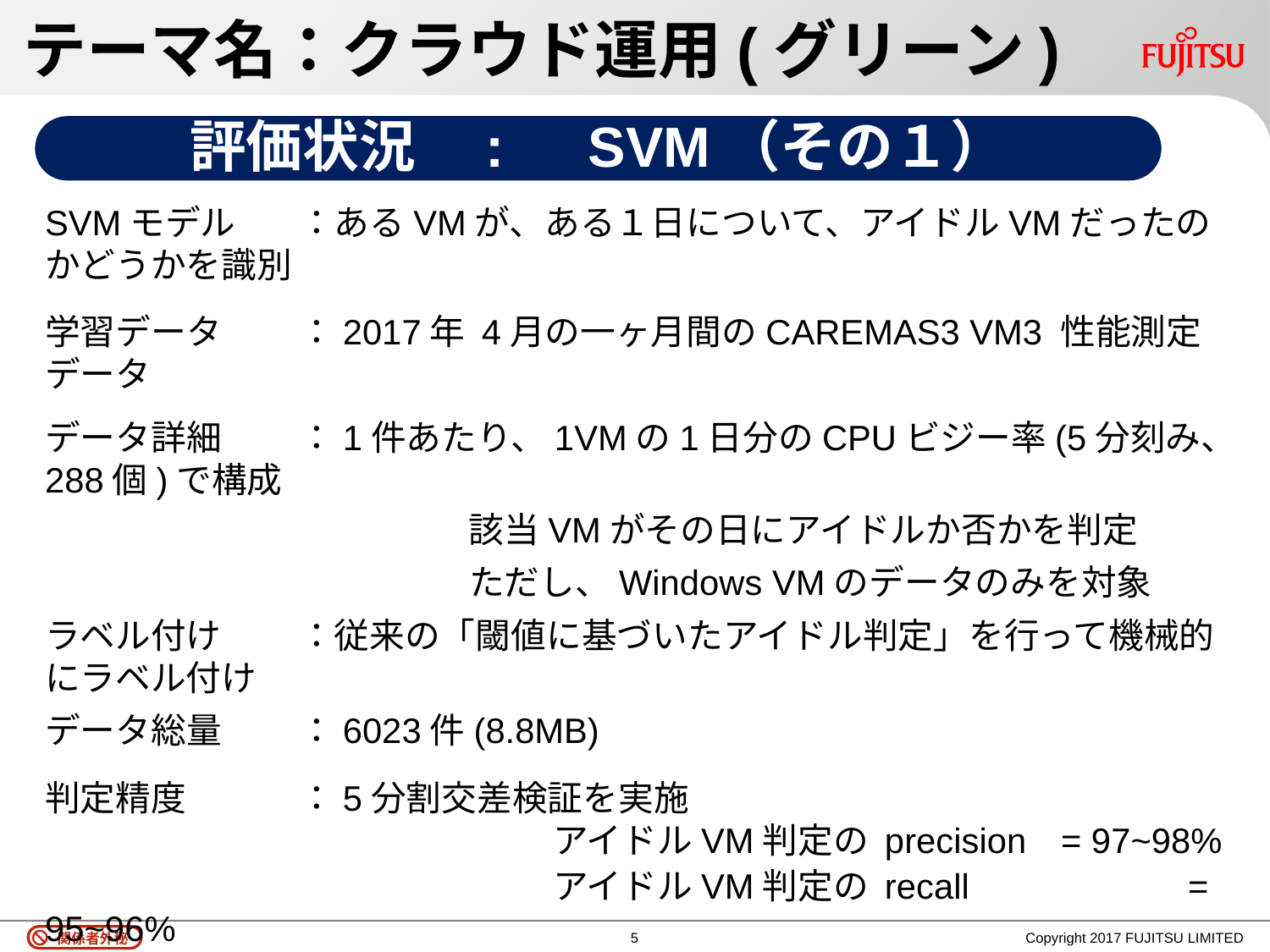

# テーマ名：クラウド運用(グリーン)
評価状況　:　SVM（その１）
SVMモデル	：あるVMが、ある１日について、アイドルVMだったのかどうかを識別
学習データ	：2017年 4月の一ヶ月間のCAREMAS3 VM3 性能測定データ
データ詳細	：1件あたり、1VMの1日分のCPUビジー率(5分刻み、288個)で構成
　　　　　　　　	　 該当VMがその日にアイドルか否かを判定
			　 ただし、Windows VMのデータのみを対象
ラベル付け	：従来の「閾値に基づいたアイドル判定」を行って機械的にラベル付け
データ総量	：6023件(8.8MB)
判定精度 	：5分割交差検証を実施
				アイドルVM判定の precision	= 97~98%
				アイドルVM判定の recall		= 95~96%
学習時間 	：5分割交際検証時の、1回あたりの学習時間は10秒程度
評価		：SVMによって十分な精度で分類でき、処理時間もかからず、有効
5
Copyright 2017 FUJITSU LIMITED